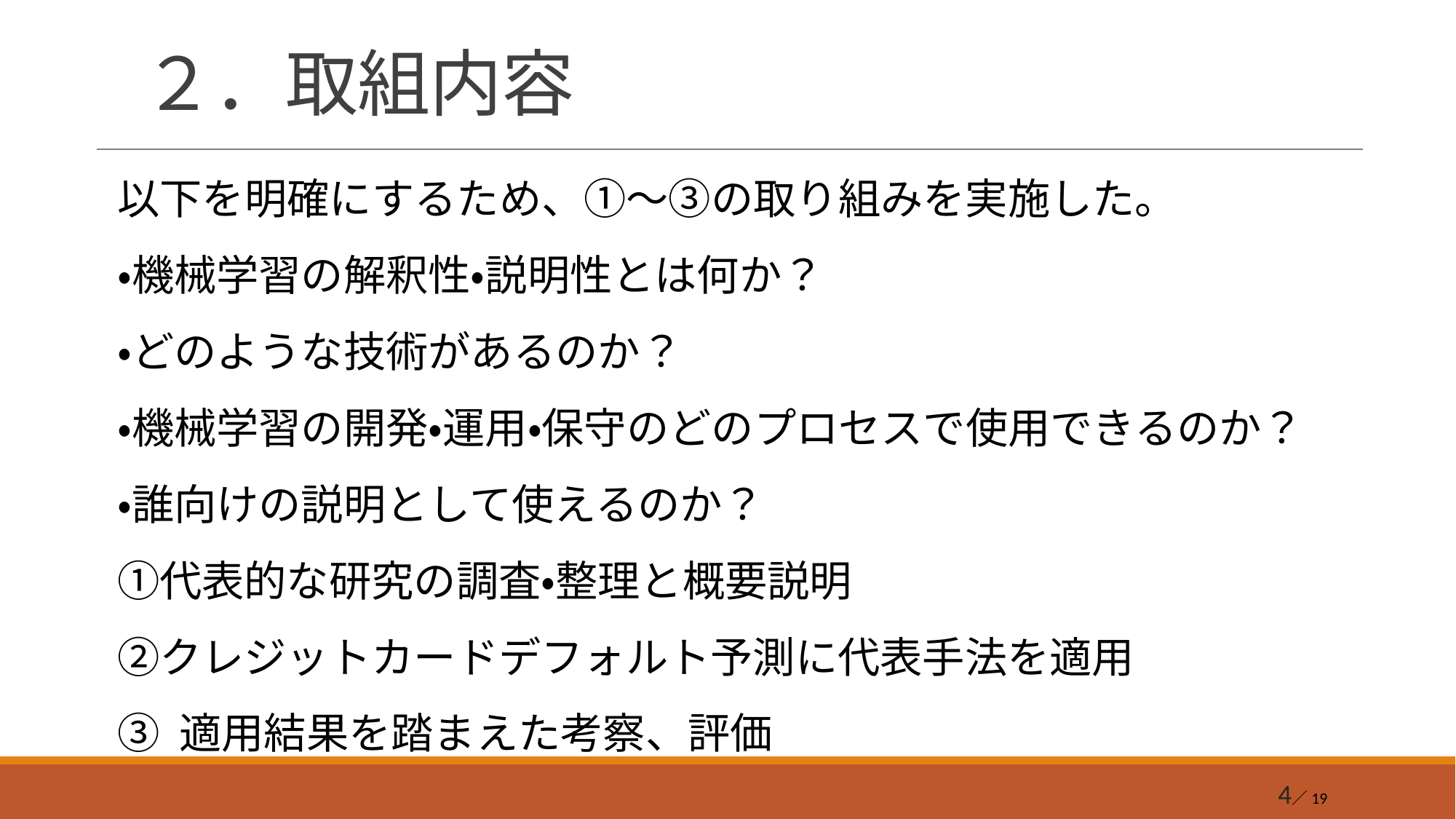

# ２．取組内容
以下を明確にするため、①～③の取り組みを実施した。
・機械学習の解釈性・説明性とは何か？
・どのような技術があるのか？
・機械学習の開発・運用・保守のどのプロセスで使用できるのか？
・誰向けの説明として使えるのか？
代表的な研究の調査・整理と概要説明
クレジットカードデフォルト予測に代表手法を適用
③ 適用結果を踏まえた考察、評価
4／19